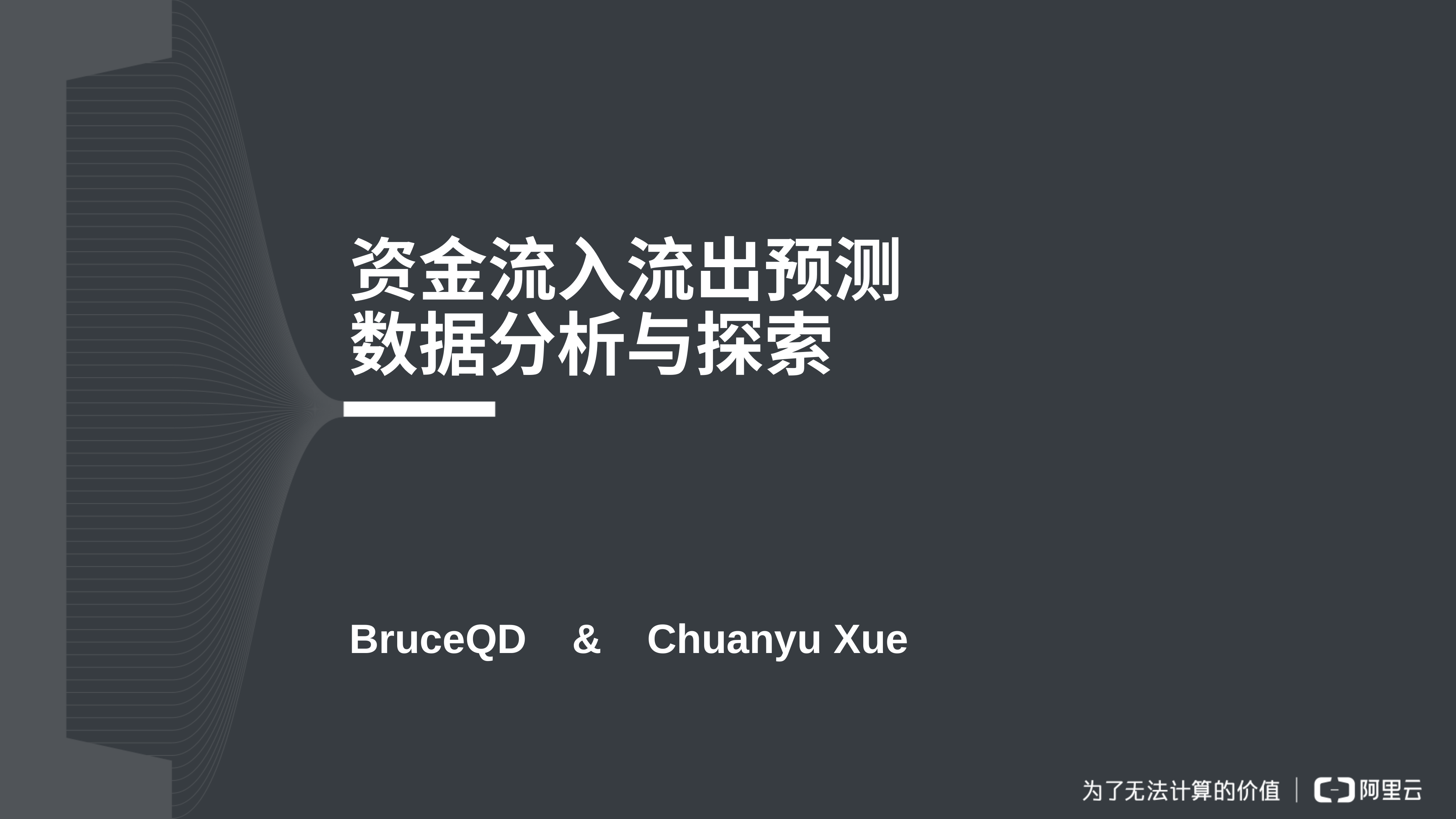

# 资金流入流出预测 数据分析与探索
BruceQD    &    Chuanyu Xue